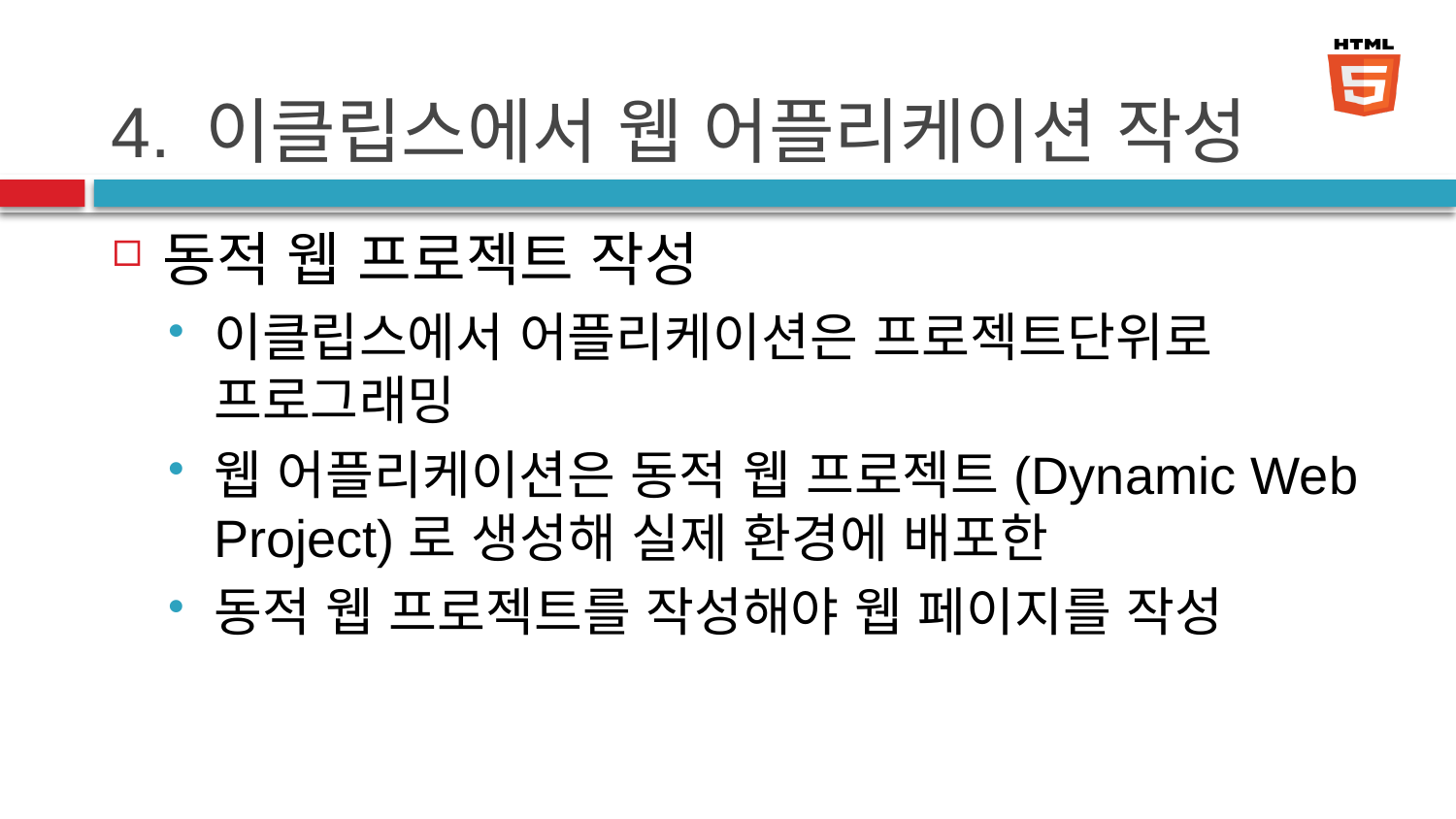

# 4. 이클립스에서 웹 어플리케이션 작성
동적 웹 프로젝트 작성
이클립스에서 어플리케이션은 프로젝트단위로 프로그래밍
웹 어플리케이션은 동적 웹 프로젝트(Dynamic Web Project)로 생성해 실제 환경에 배포한
동적 웹 프로젝트를 작성해야 웹 페이지를 작성